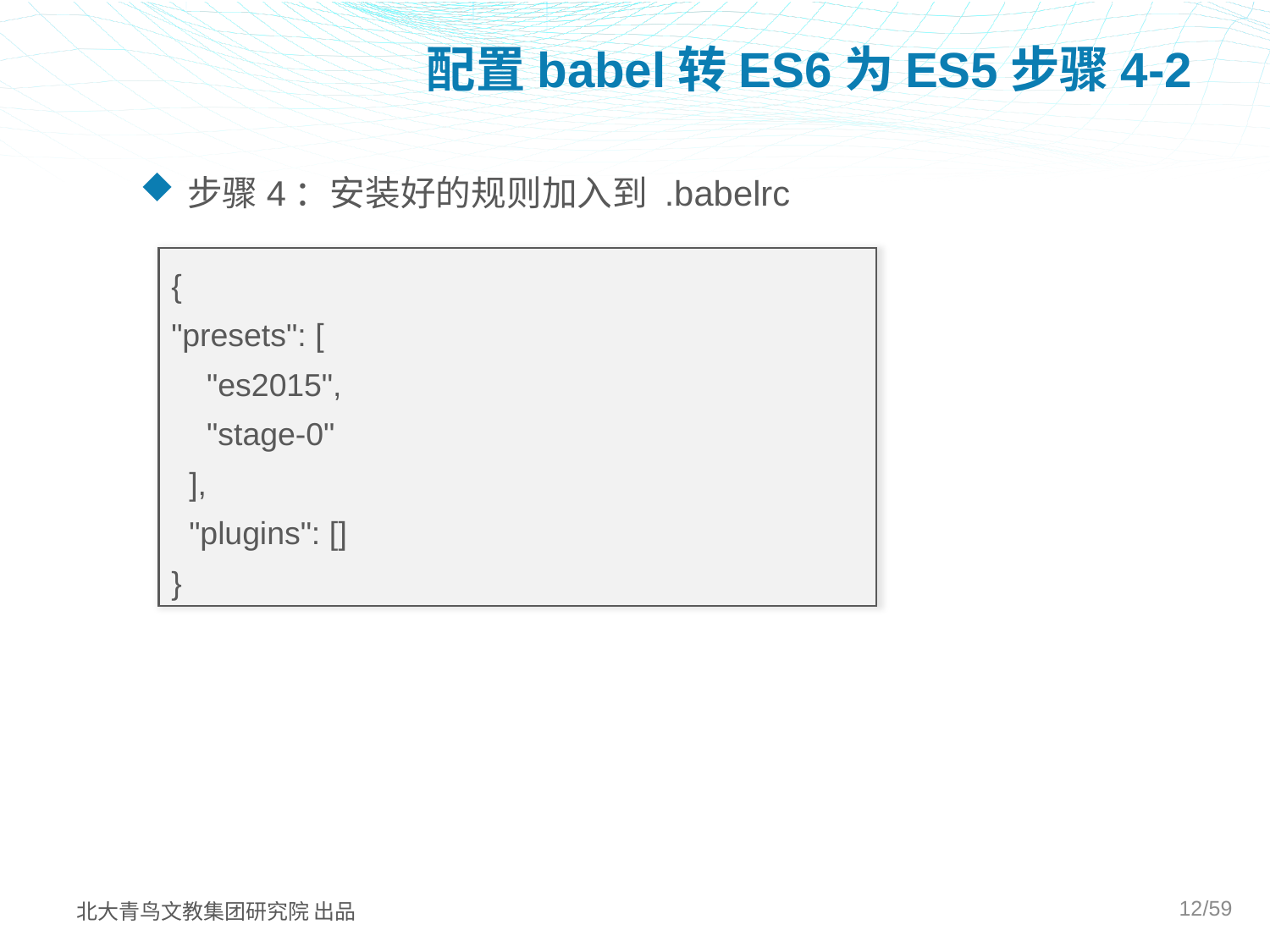

# 配置babel转ES6为ES5步骤4-2
步骤4：安装好的规则加入到 .babelrc

{
"presets": [
    "es2015",
    "stage-0"
  ],
  "plugins": []
}
12/59